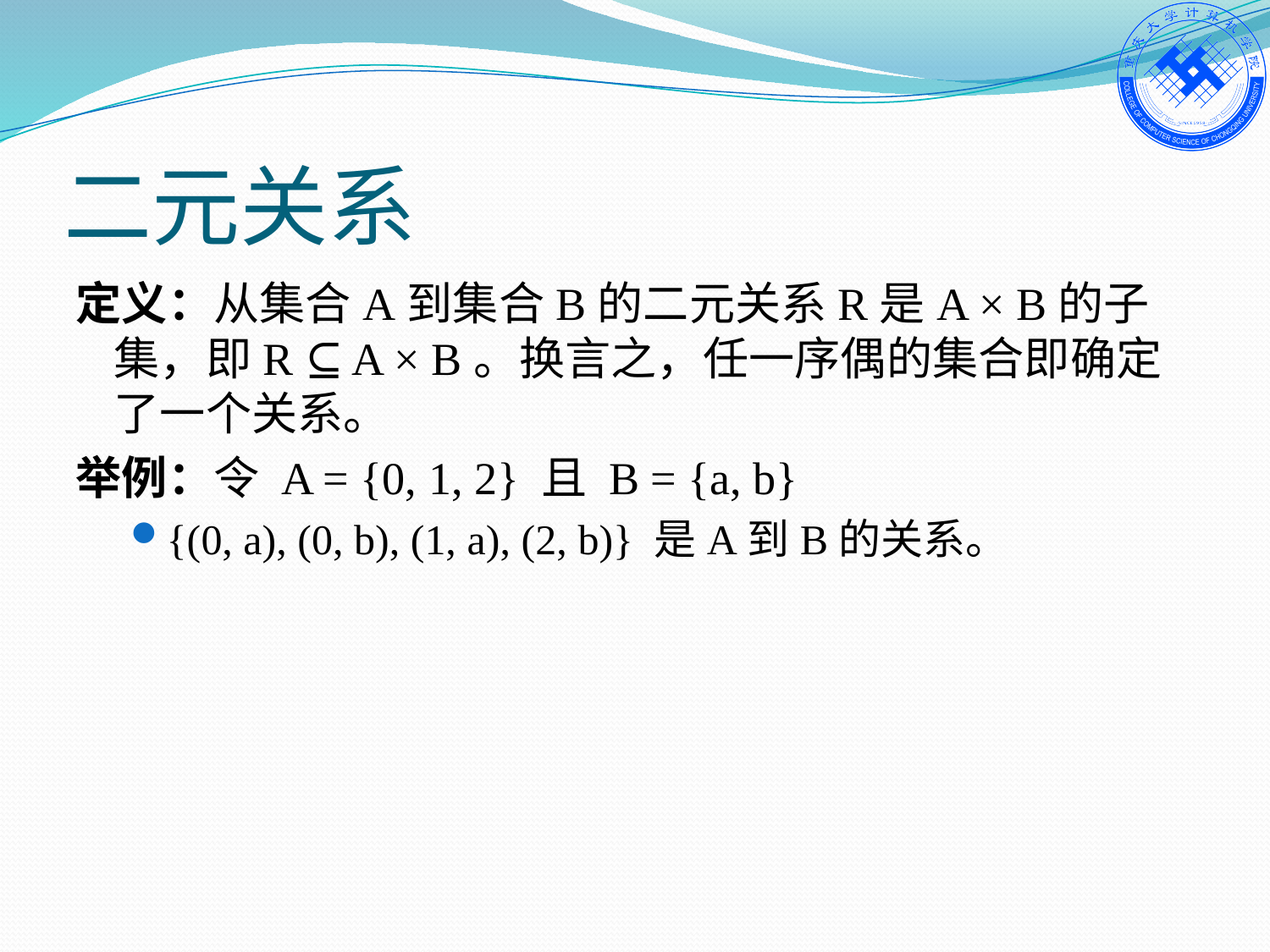

# 二元关系
定义：从集合A到集合B的二元关系R是A × B的子集，即R ⊆ A × B。换言之，任一序偶的集合即确定了一个关系。
举例：令 A = {0, 1, 2} 且 B = {a, b}
{(0, a), (0, b), (1, a), (2, b)} 是A到B的关系。